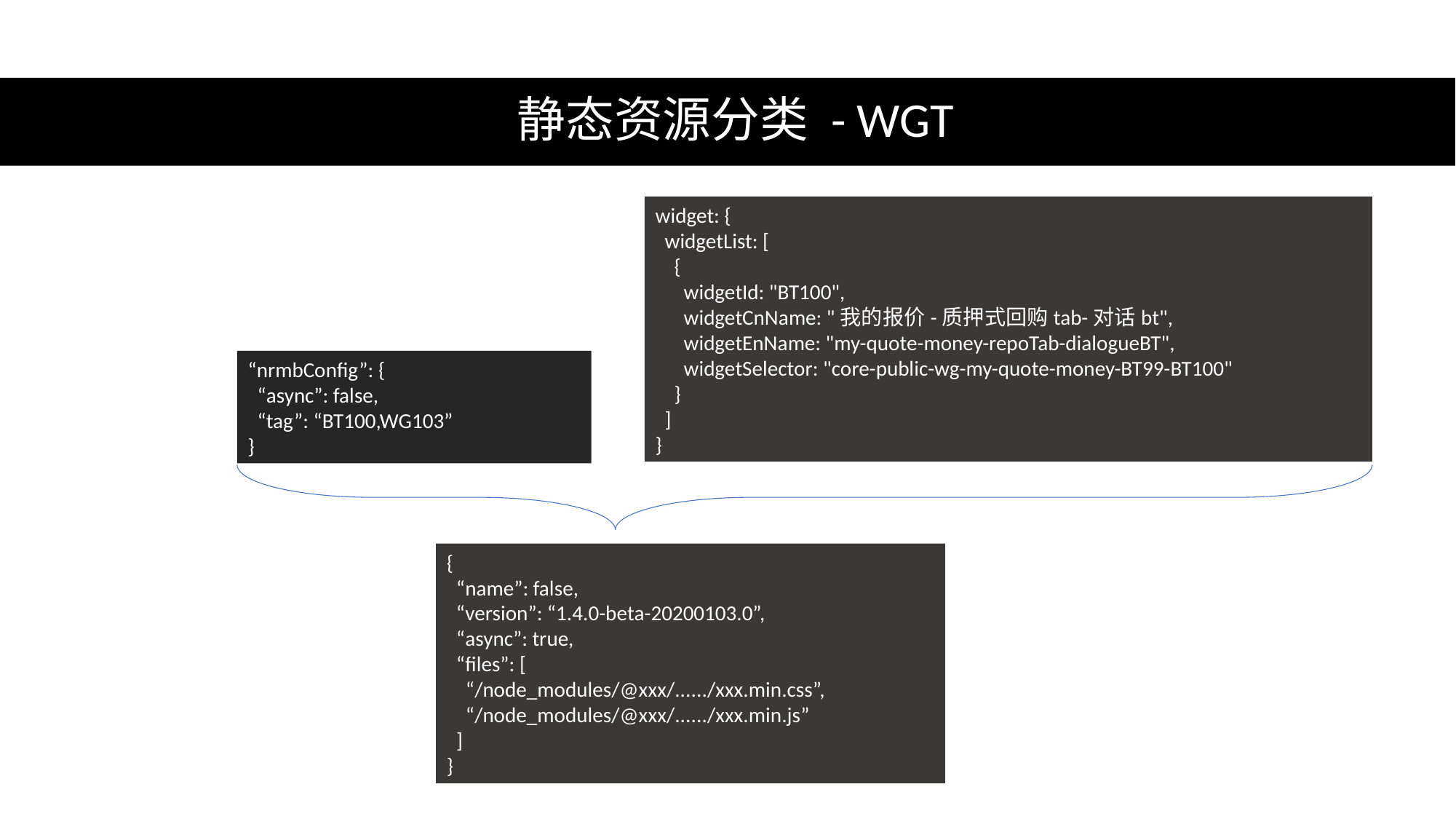

# 静态资源分类 - WGT

widget: {
  widgetList: [
    {
      widgetId: "BT100",
      widgetCnName: "我的报价-质押式回购tab-对话bt",
      widgetEnName: "my-quote-money-repoTab-dialogueBT",
      widgetSelector: "core-public-wg-my-quote-money-BT99-BT100"
    }
  ]
}
“nrmbConfig”: {
  “async”: false,
  “tag”: “BT100,WG103”
}
{
  “name”: false,
  “version”: “1.4.0-beta-20200103.0”,
  “async”: true,
  “files”: [
    “/node_modules/@xxx/....../xxx.min.css”,
    “/node_modules/@xxx/....../xxx.min.js”
  ]
}